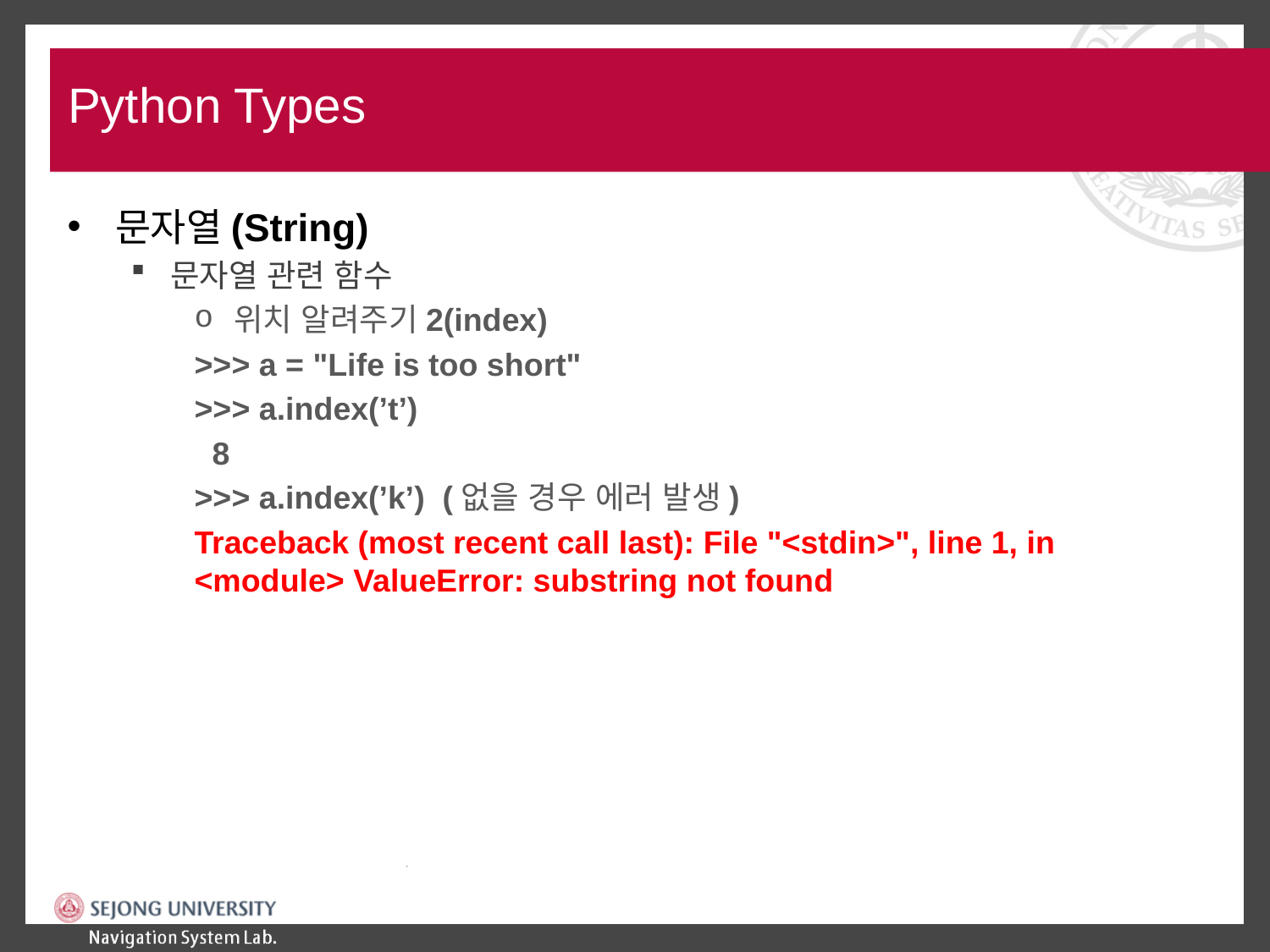

# Python Types
문자열(String)
문자열 관련 함수
위치 알려주기2(index)
>>> a = "Life is too short"
>>> a.index(’t’)
  8
>>> a.index(’k’)  (없을 경우 에러 발생)
Traceback (most recent call last): File "<stdin>", line 1, in <module> ValueError: substring not found